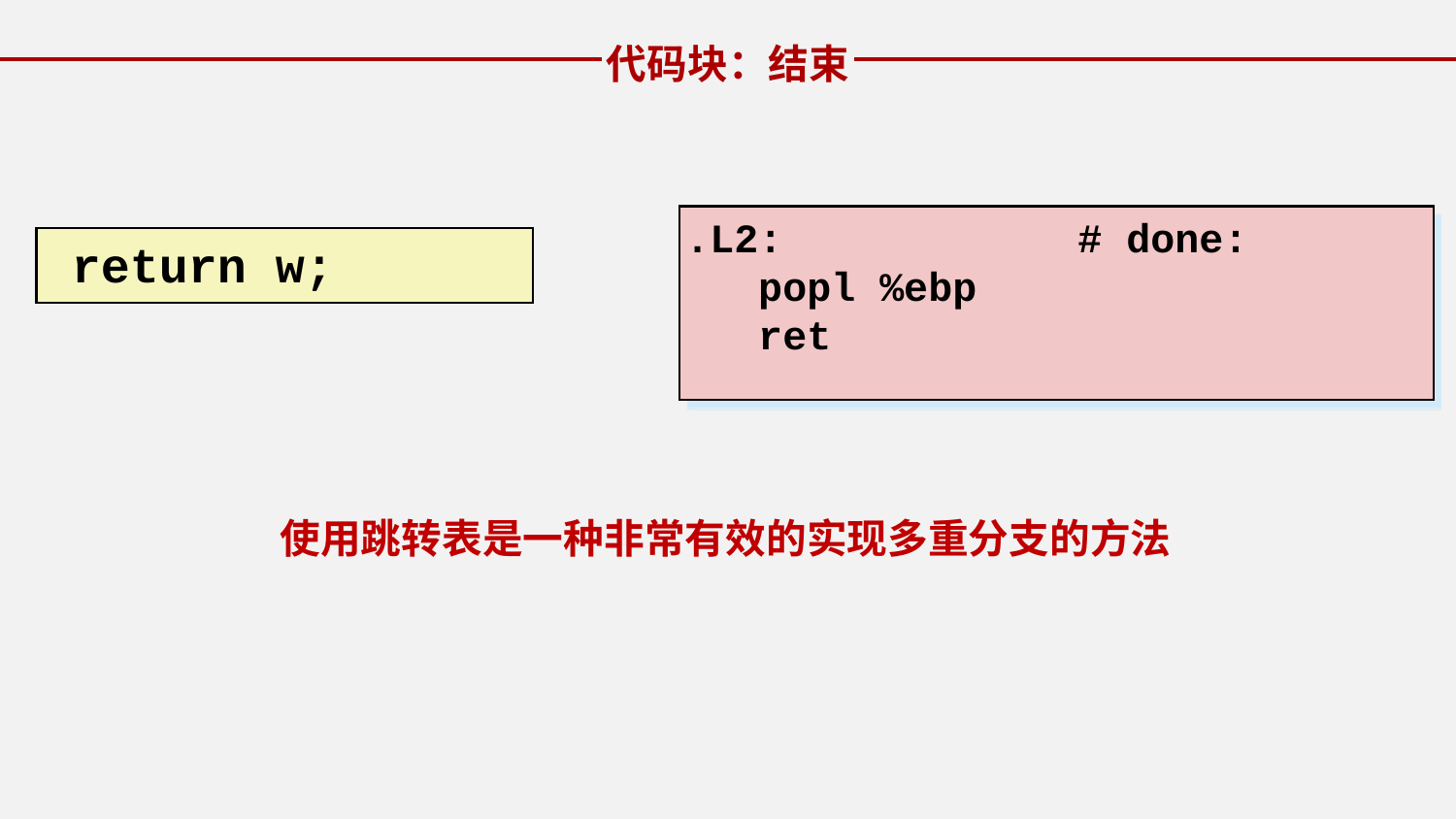

代码块：结束
.L2:			# done:
   popl %ebp
   ret
 return w;
使用跳转表是一种非常有效的实现多重分支的方法